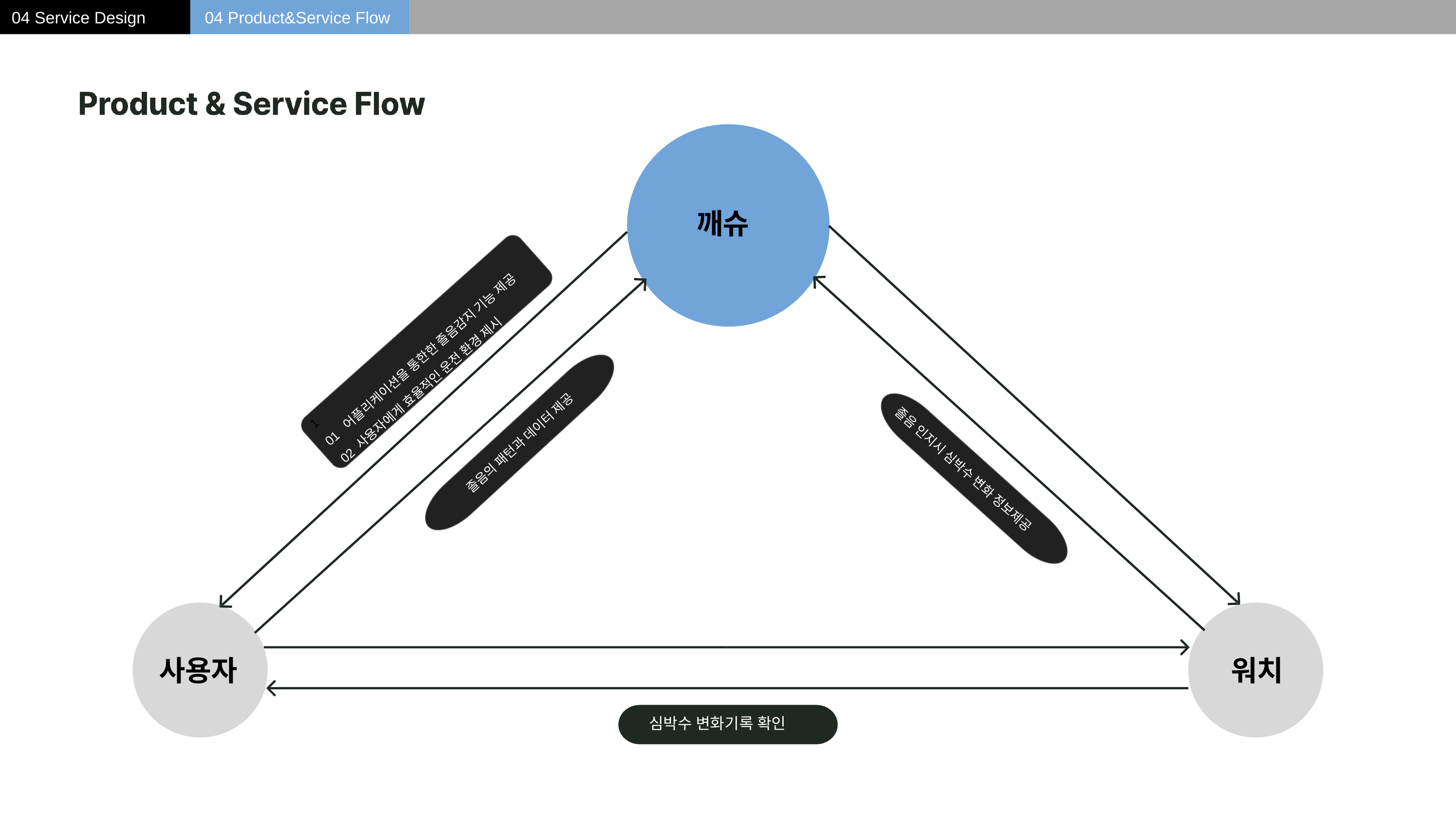

04 Service Design
04 Product&Service Flow

깨슈

1
01  어플리케이션을 통한한 졸음감지 기능 제공
02 사용자에게 효율적인 운전 환경 제시
졸음의 패턴과 데이터 제공
졸음 인지시 심박수 변화 정보제공
사용자의 졸음 패턴 정보 제공

사용자
워치

심박수 변화기록 확인